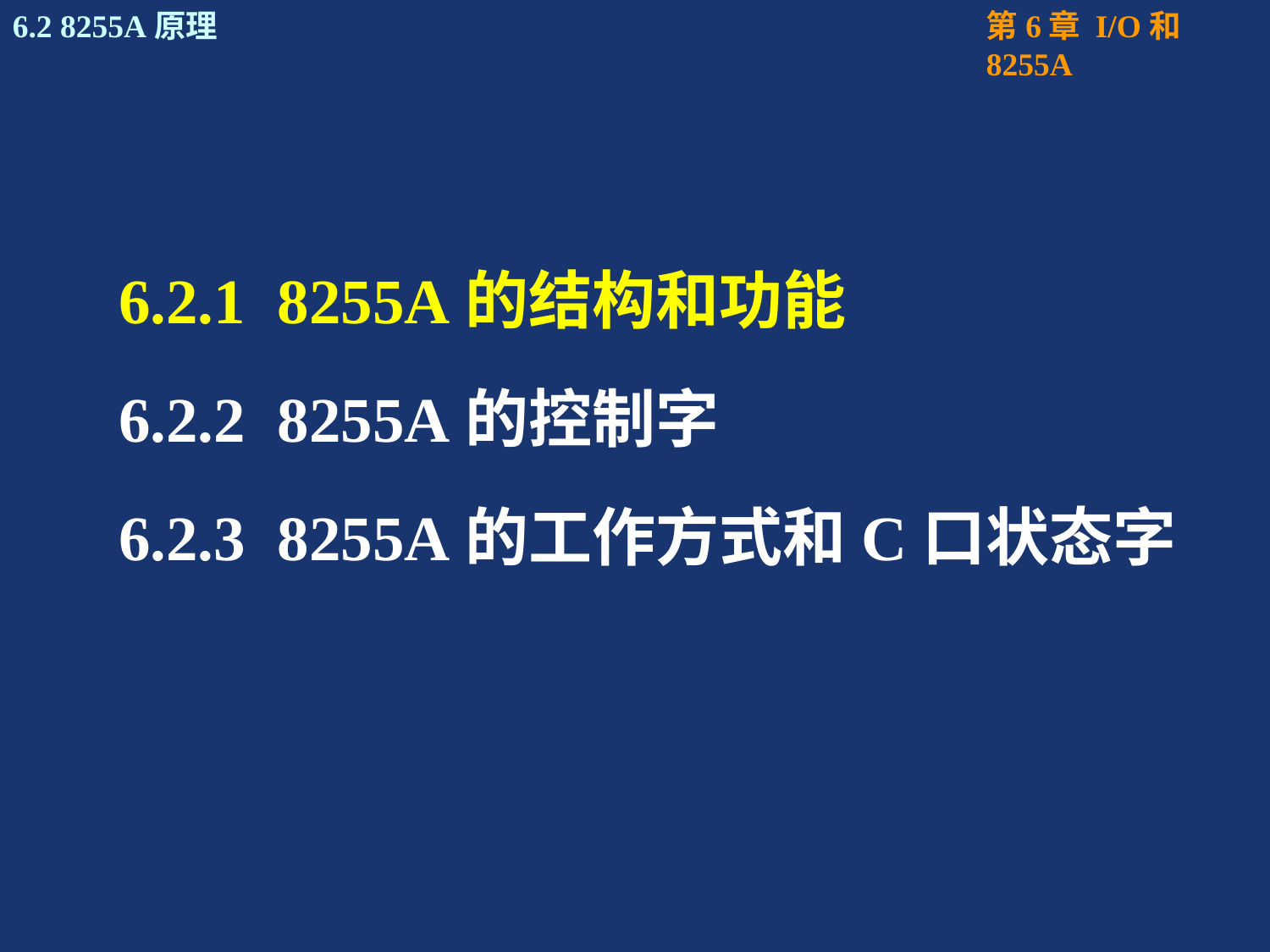

#
6.2.1  8255A的结构和功能
6.2.2  8255A的控制字
6.2.3  8255A的工作方式和C口状态字